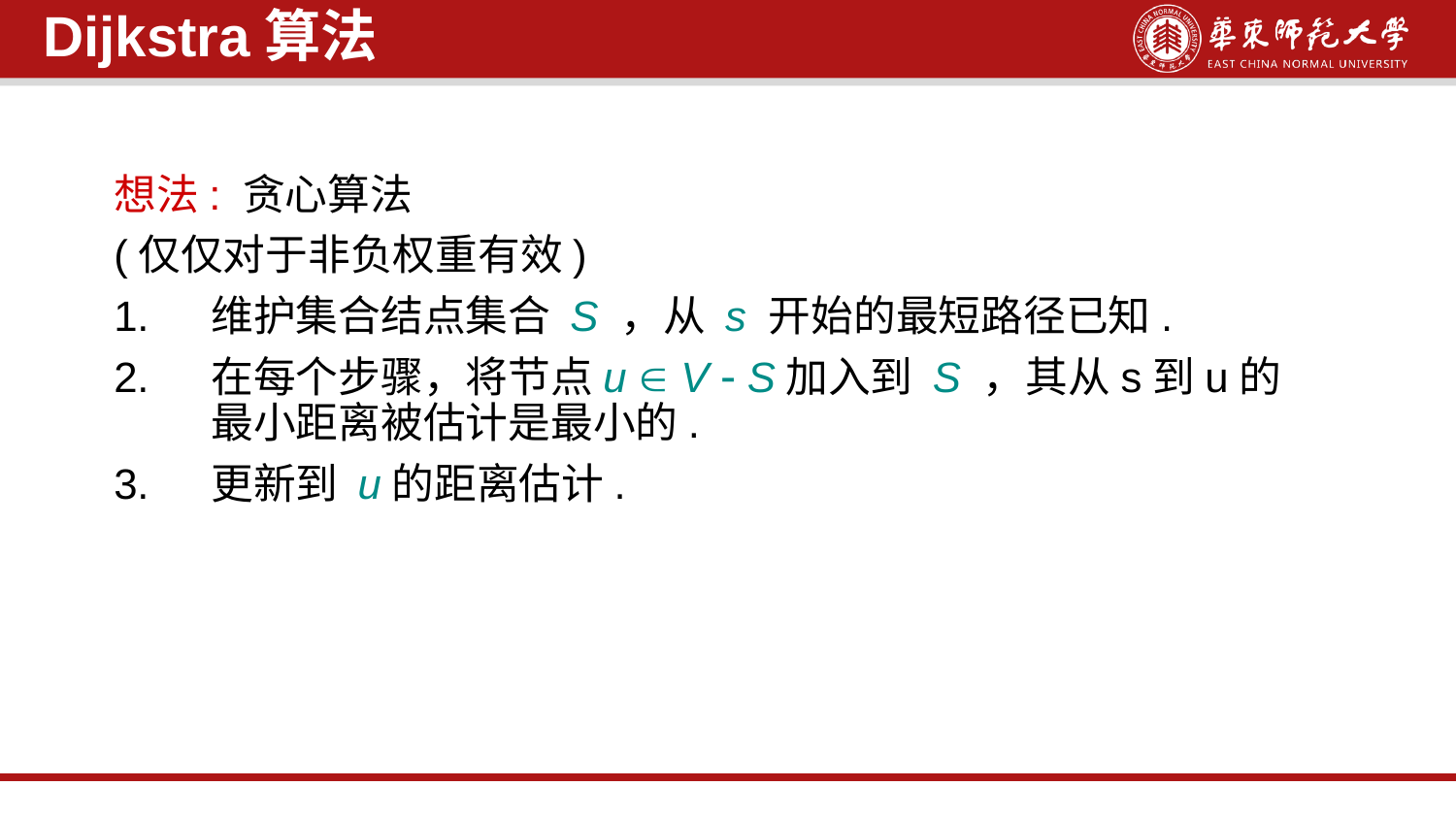

Dijkstra算法
想法: 贪心算法
(仅仅对于非负权重有效)
维护集合结点集合 S ，从 s 开始的最短路径已知.
在每个步骤，将节点u ∈ V − S加入到 S ，其从s到u的最小距离被估计是最小的.
更新到 u的距离估计.